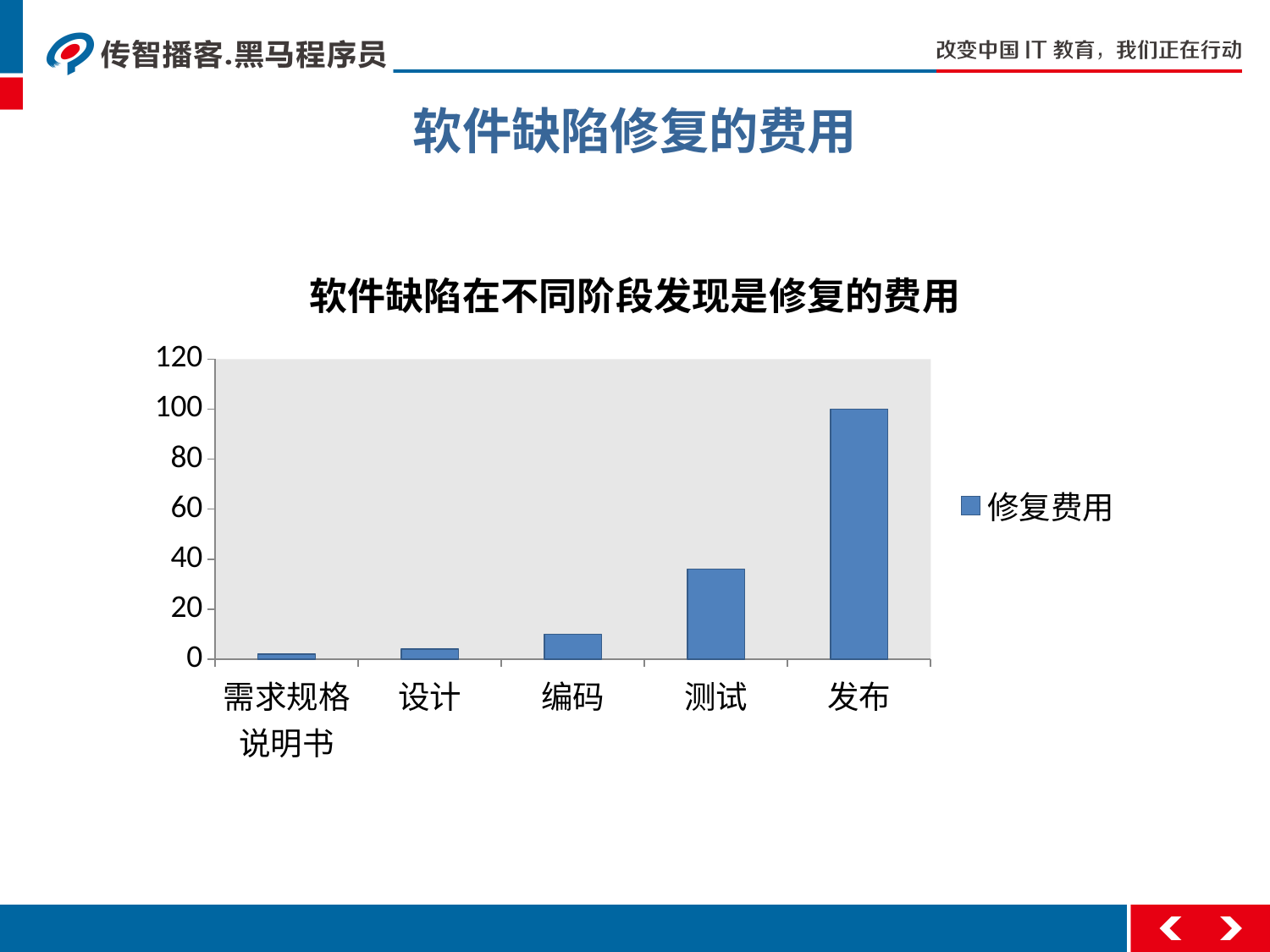

# 软件缺陷修复的费用

### Chart: 软件缺陷在不同阶段发现是修复的费用

| Category | 修复费用 |
|---|---|
| 需求规格
说明书 | 2.0 |
| 设计 | 4.0 |
| 编码 | 10.0 |
| 测试 | 36.0 |
| 发布 | 100.0 |